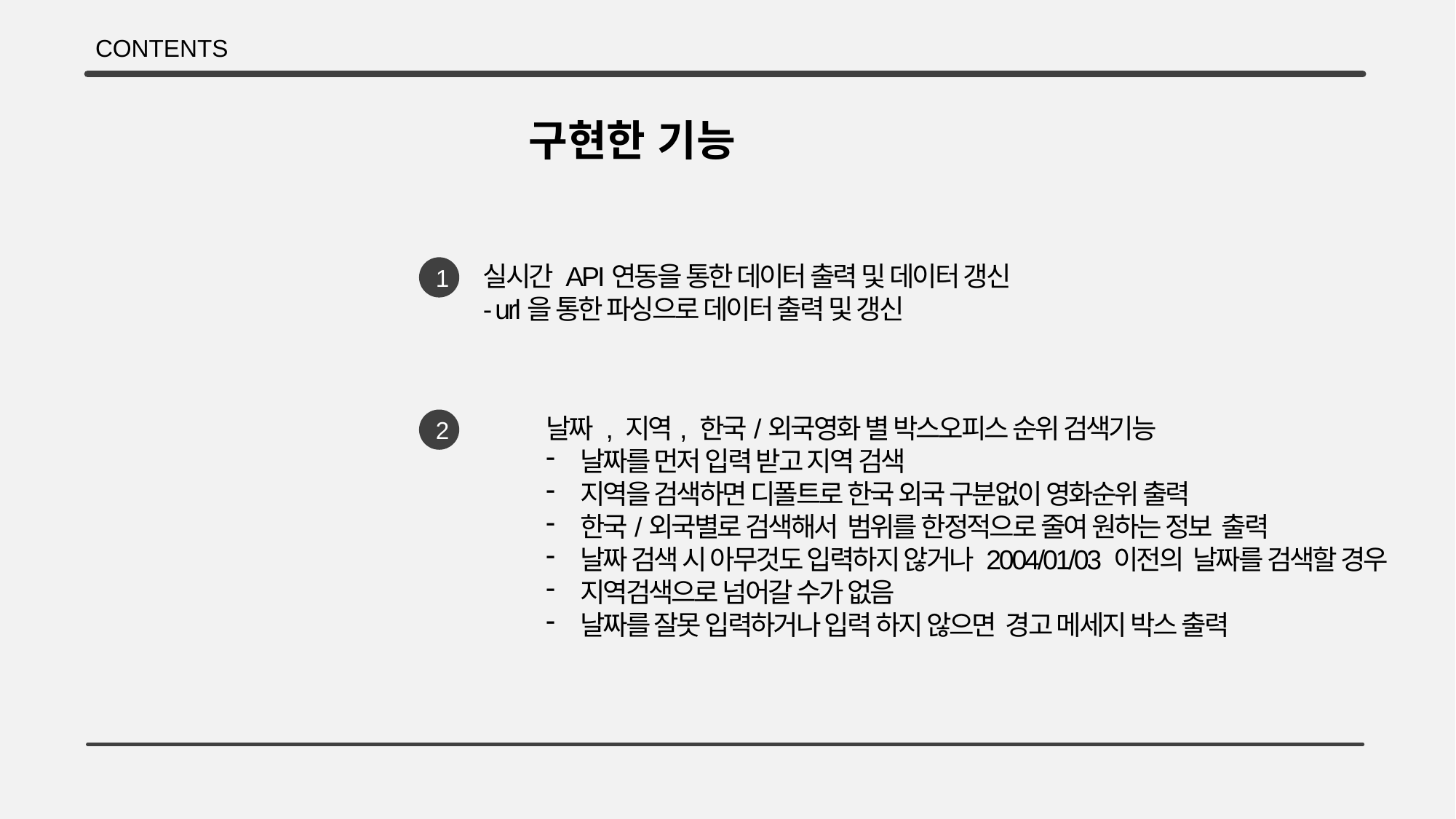

CONTENTS
	구현한 기능
실시간 API연동을 통한 데이터 출력 및 데이터 갱신
- url을 통한 파싱으로 데이터 출력 및 갱신
1
날짜 , 지역, 한국/외국영화 별 박스오피스 순위 검색기능
날짜를 먼저 입력 받고 지역 검색
지역을 검색하면 디폴트로 한국 외국 구분없이 영화순위 출력
한국/외국별로 검색해서  범위를 한정적으로 줄여 원하는 정보  출력
날짜 검색 시 아무것도 입력하지 않거나 2004/01/03 이전의  날짜를 검색할 경우
지역검색으로 넘어갈 수가 없음
날짜를 잘못 입력하거나 입력 하지 않으면  경고 메세지 박스 출력
2